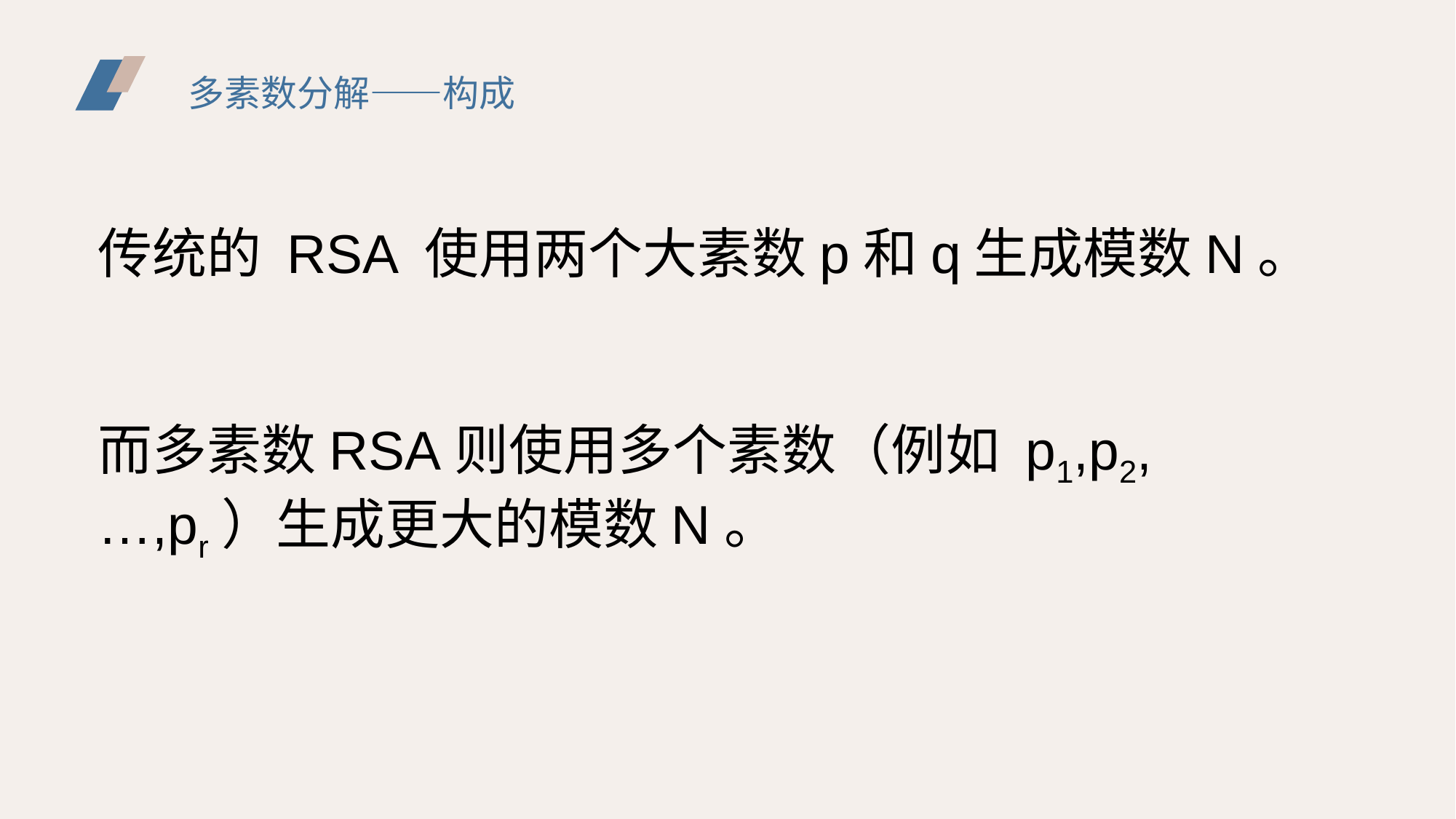

多素数分解——构成

传统的 RSA 使用两个大素数p和q生成模数N。

而多素数RSA则使用多个素数（例如 p1,p2,…,pr）生成更大的模数N。